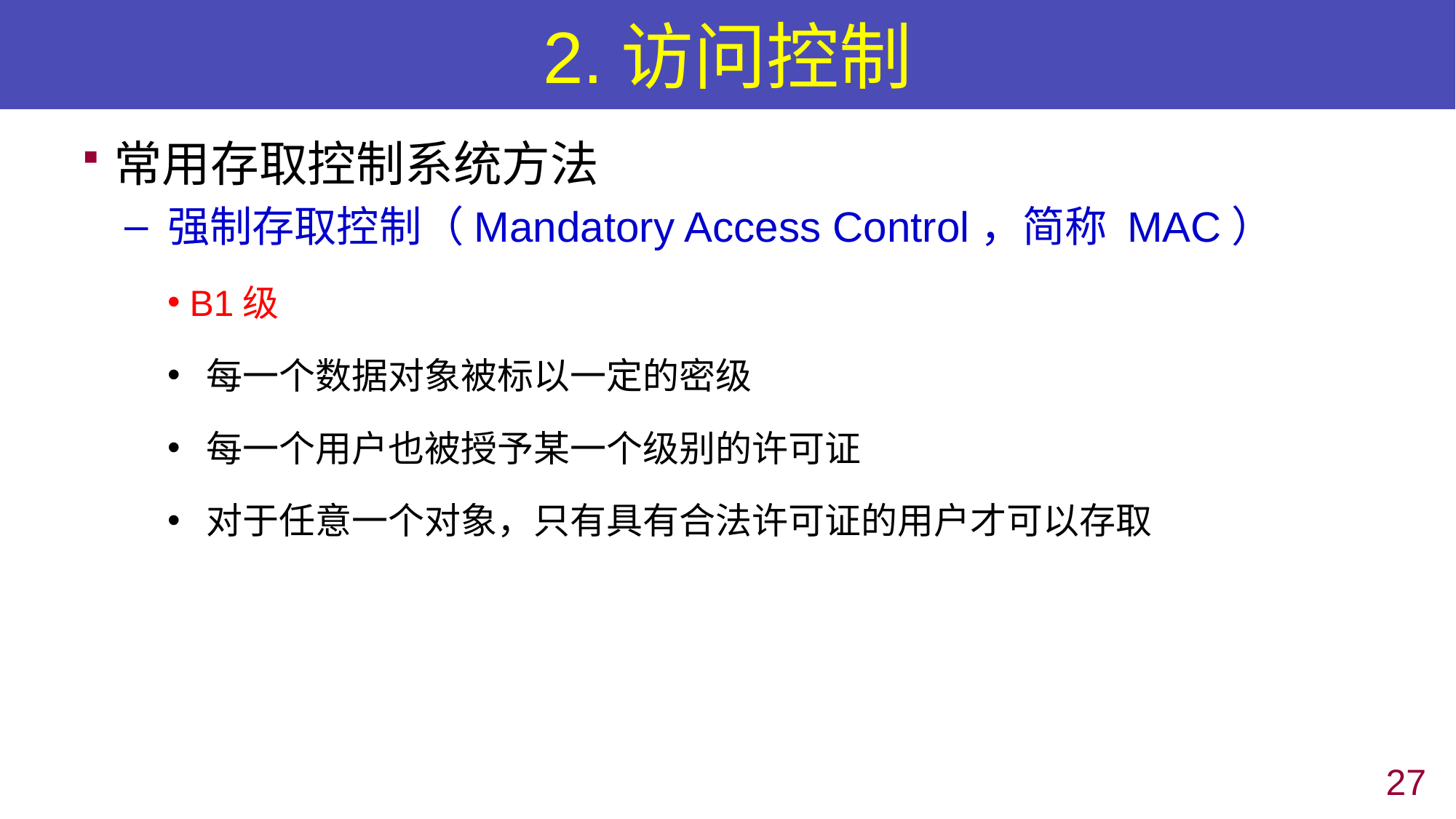

# 2.访问控制
常用存取控制系统方法
强制存取控制（Mandatory Access Control，简称 MAC）
B1级
 每一个数据对象被标以一定的密级
 每一个用户也被授予某一个级别的许可证
 对于任意一个对象，只有具有合法许可证的用户才可以存取
27